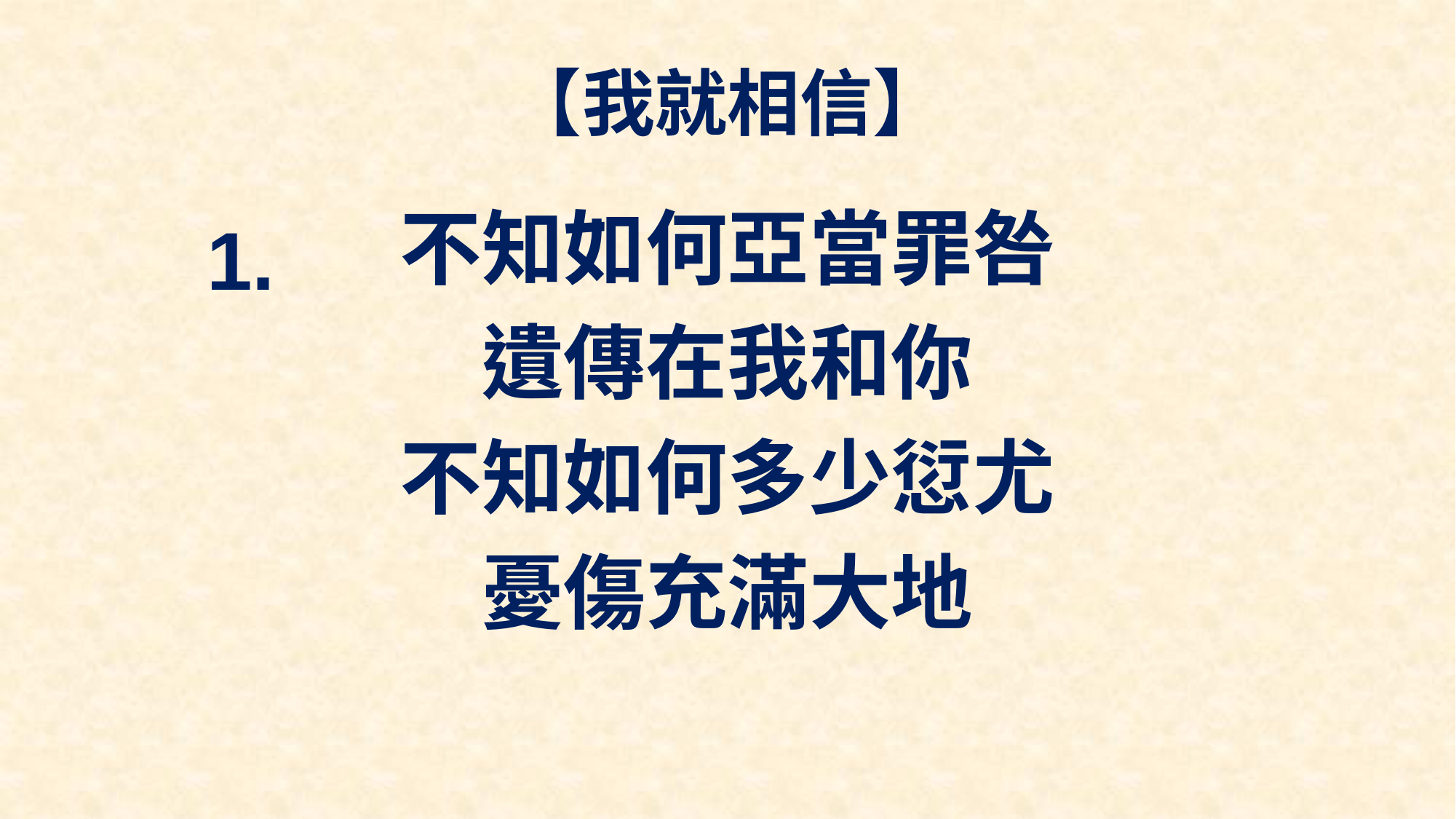

# 【我就相信】
不知如何亞當罪咎
遺傳在我和你
不知如何多少愆尤
憂傷充滿大地
1.